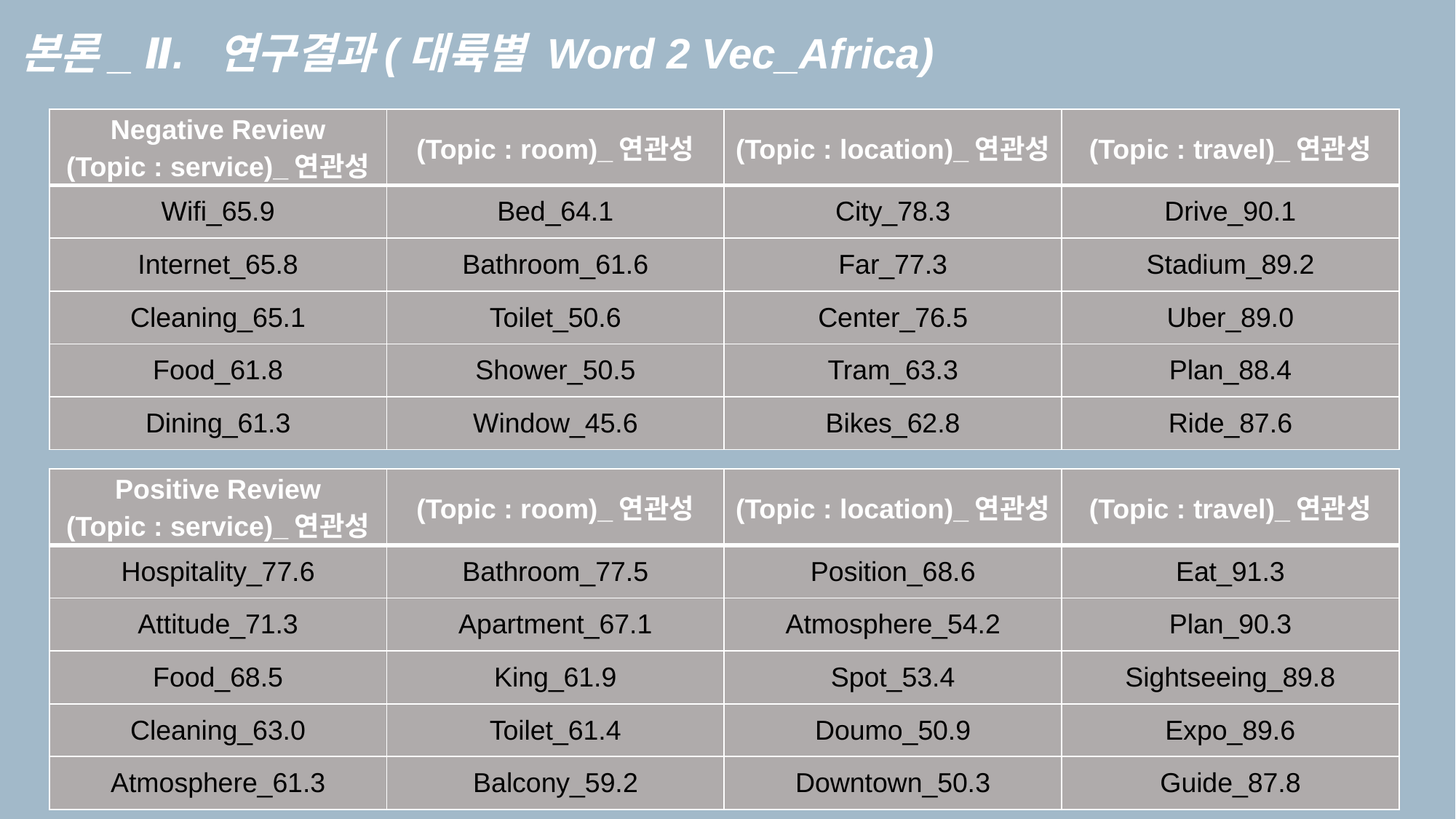

본론_ Ⅱ.  연구결과(대륙별 Word 2 Vec_Africa)
| Negative Review (Topic : service)\_연관성 | (Topic : room)\_연관성 | (Topic : location)\_연관성 | (Topic : travel)\_연관성 |
| --- | --- | --- | --- |
| Wifi\_65.9 | Bed\_64.1 | City\_78.3 | Drive\_90.1 |
| Internet\_65.8 | Bathroom\_61.6 | Far\_77.3 | Stadium\_89.2 |
| Cleaning\_65.1 | Toilet\_50.6 | Center\_76.5 | Uber\_89.0 |
| Food\_61.8 | Shower\_50.5 | Tram\_63.3 | Plan\_88.4 |
| Dining\_61.3 | Window\_45.6 | Bikes\_62.8 | Ride\_87.6 |
| Positive Review (Topic : service)\_연관성 | (Topic : room)\_연관성 | (Topic : location)\_연관성 | (Topic : travel)\_연관성 |
| --- | --- | --- | --- |
| Hospitality\_77.6 | Bathroom\_77.5 | Position\_68.6 | Eat\_91.3 |
| Attitude\_71.3 | Apartment\_67.1 | Atmosphere\_54.2 | Plan\_90.3 |
| Food\_68.5 | King\_61.9 | Spot\_53.4 | Sightseeing\_89.8 |
| Cleaning\_63.0 | Toilet\_61.4 | Doumo\_50.9 | Expo\_89.6 |
| Atmosphere\_61.3 | Balcony\_59.2 | Downtown\_50.3 | Guide\_87.8 |